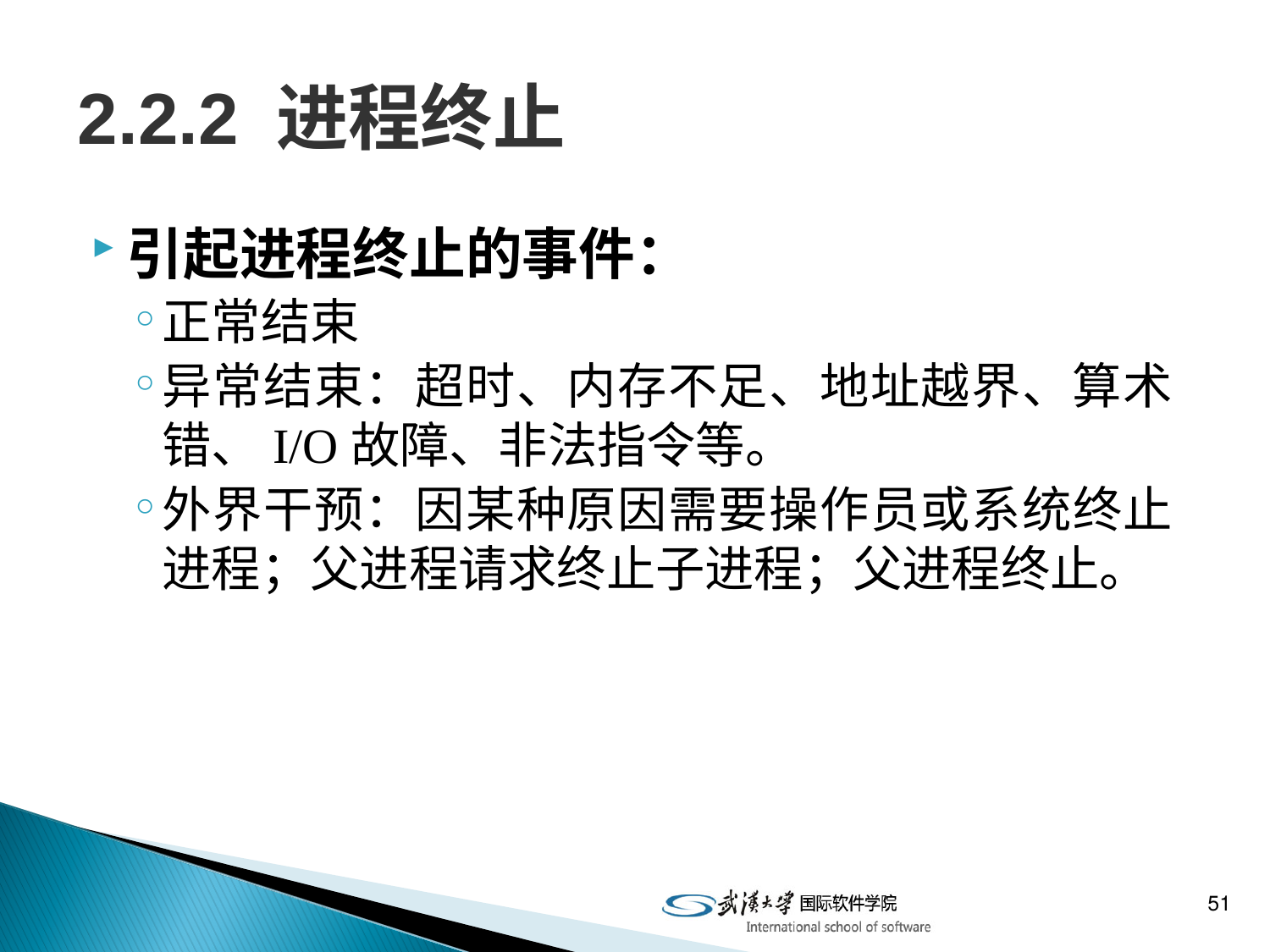

# 2.2.2 进程终止
引起进程终止的事件：
正常结束
异常结束：超时、内存不足、地址越界、算术错、I/O故障、非法指令等。
外界干预：因某种原因需要操作员或系统终止进程；父进程请求终止子进程；父进程终止。